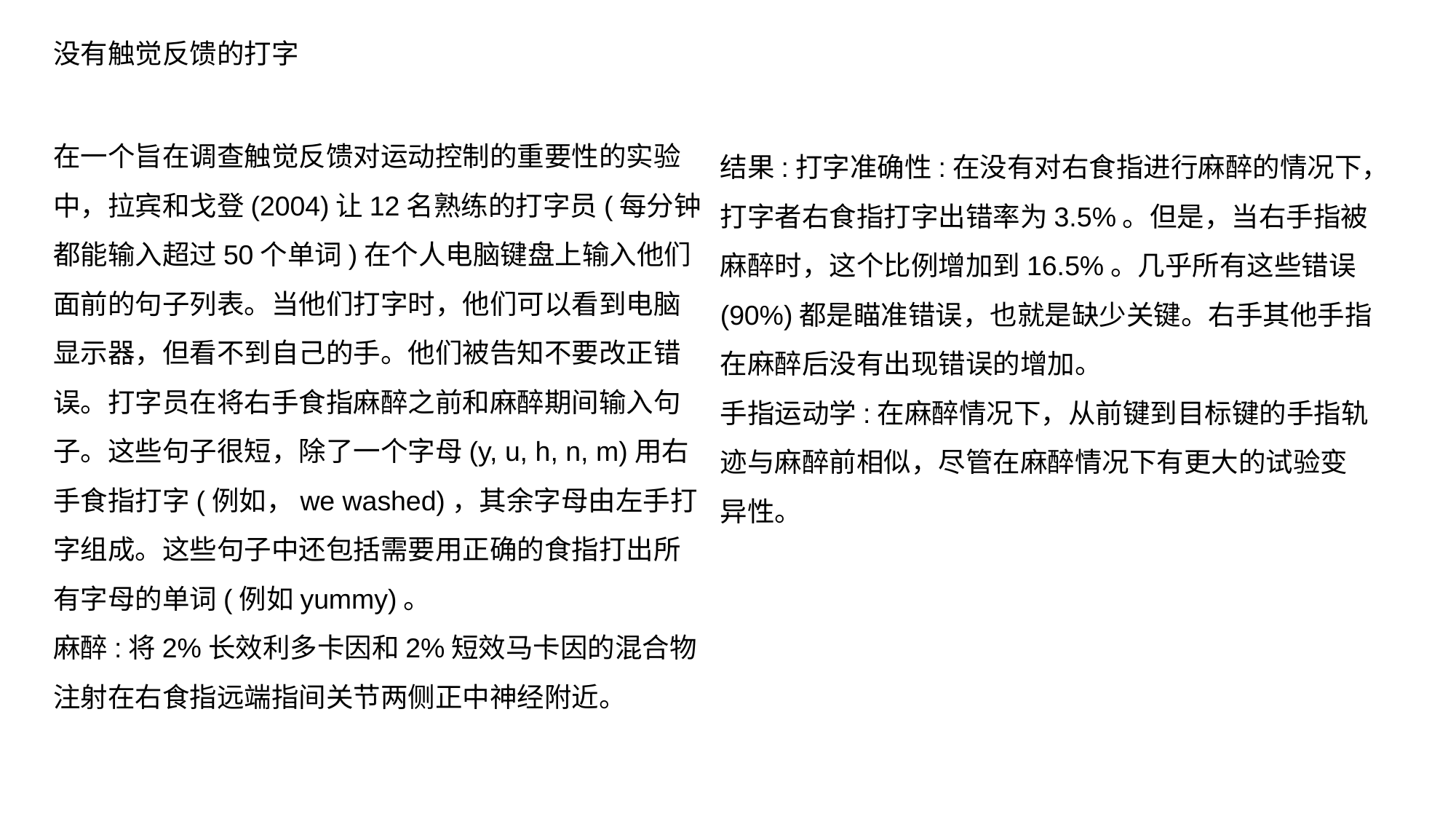

没有触觉反馈的打字
在一个旨在调查触觉反馈对运动控制的重要性的实验中，拉宾和戈登(2004)让12名熟练的打字员(每分钟都能输入超过50个单词)在个人电脑键盘上输入他们面前的句子列表。当他们打字时，他们可以看到电脑显示器，但看不到自己的手。他们被告知不要改正错误。打字员在将右手食指麻醉之前和麻醉期间输入句子。这些句子很短，除了一个字母(y, u, h, n, m)用右手食指打字(例如，we washed)，其余字母由左手打字组成。这些句子中还包括需要用正确的食指打出所有字母的单词(例如yummy)。
麻醉:将2%长效利多卡因和2%短效马卡因的混合物注射在右食指远端指间关节两侧正中神经附近。
结果:打字准确性:在没有对右食指进行麻醉的情况下，打字者右食指打字出错率为3.5%。但是，当右手指被麻醉时，这个比例增加到16.5%。几乎所有这些错误(90%)都是瞄准错误，也就是缺少关键。右手其他手指在麻醉后没有出现错误的增加。
手指运动学:在麻醉情况下，从前键到目标键的手指轨迹与麻醉前相似，尽管在麻醉情况下有更大的试验变异性。